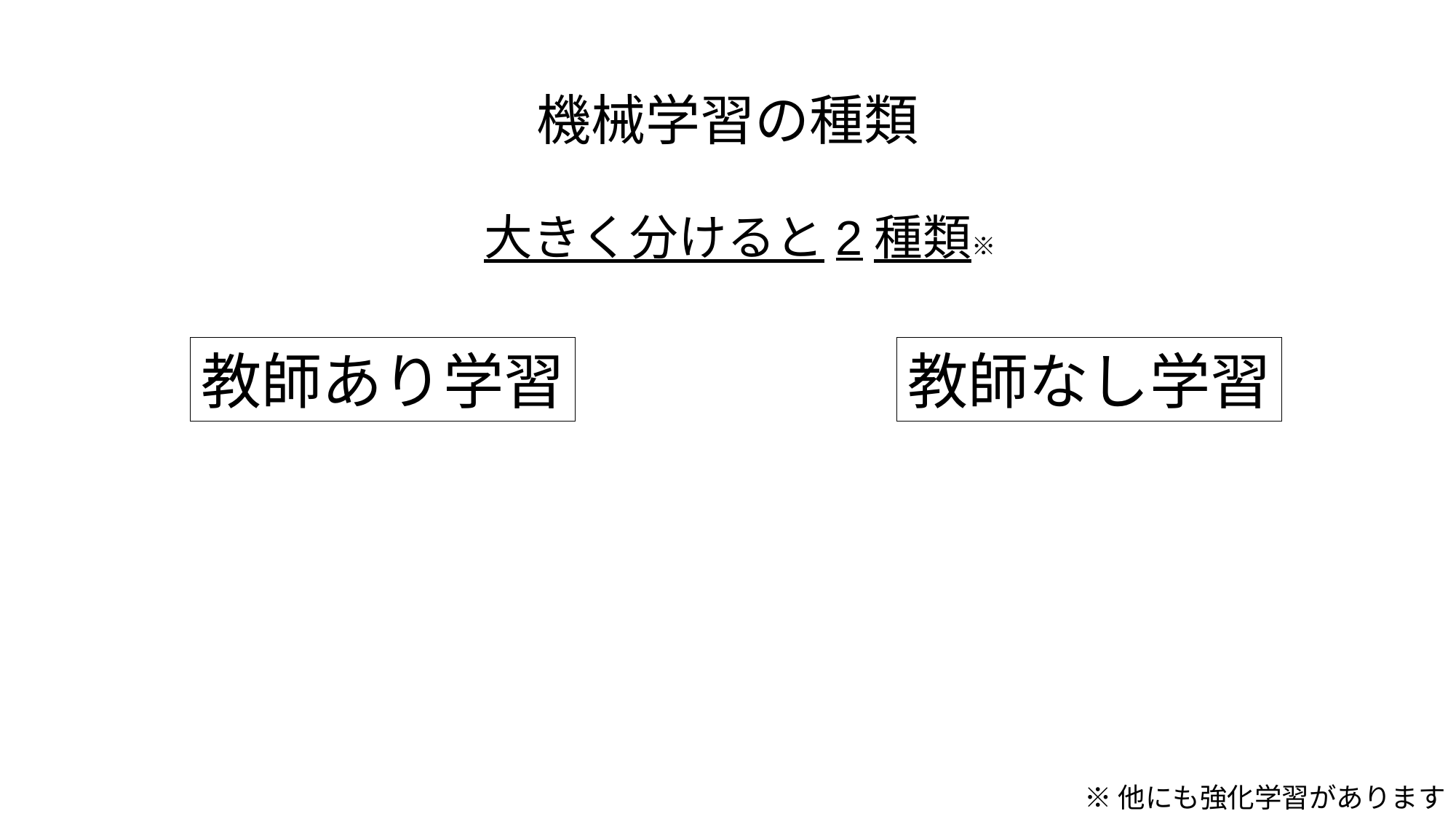

機械学習の種類
大きく分けると2種類※
教師あり学習
教師なし学習
※他にも強化学習があります